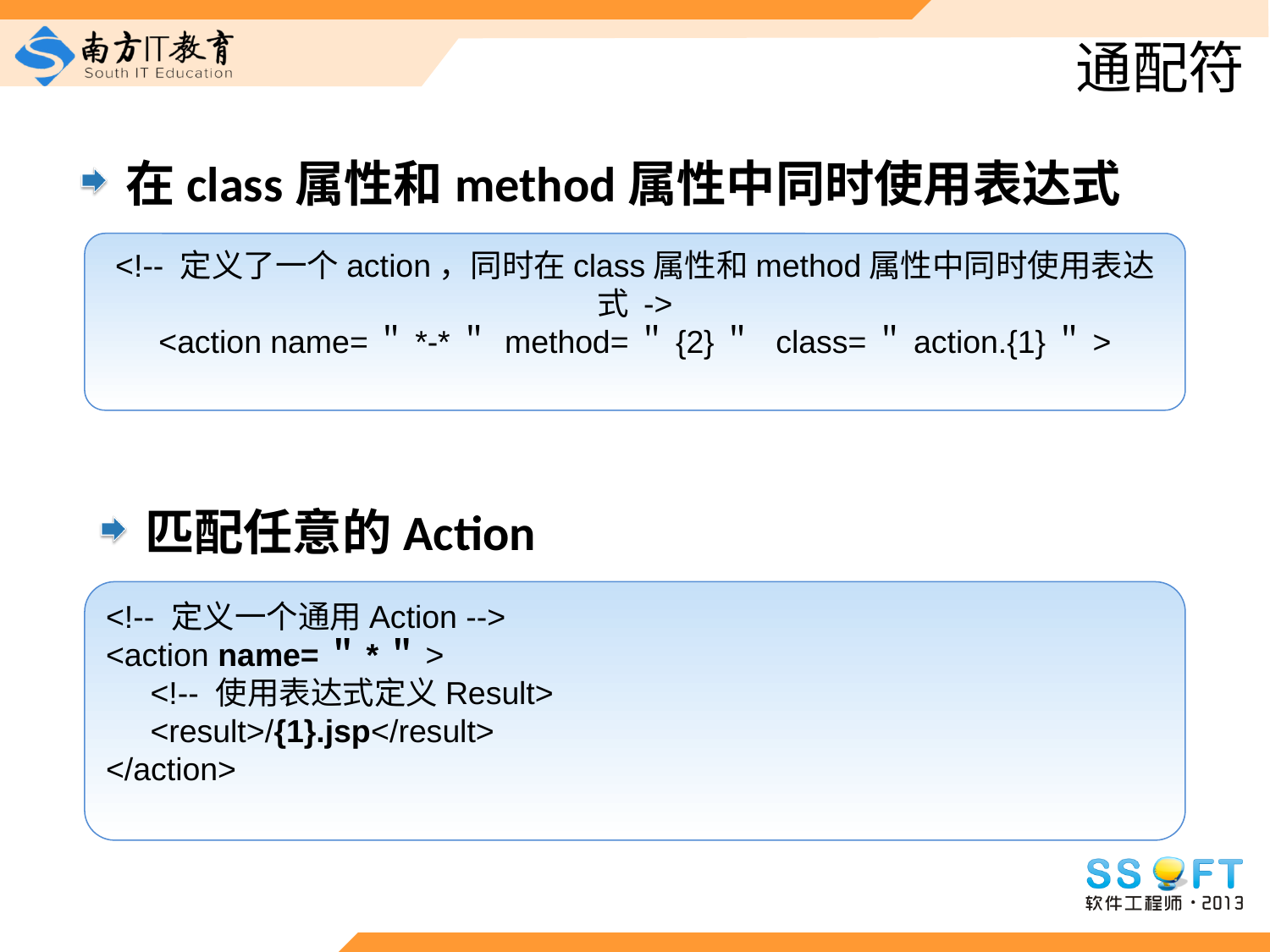

# 通配符
在class属性和method属性中同时使用表达式
<!-- 定义了一个action，同时在class属性和method属性中同时使用表达式 ->
<action name=＂*-*＂ method=＂{2}＂  class=＂action.{1}＂>

匹配任意的Action
<!-- 定义一个通用Action -->
<action name=＂*＂>
     <!-- 使用表达式定义Result>
     <result>/{1}.jsp</result>
</action>